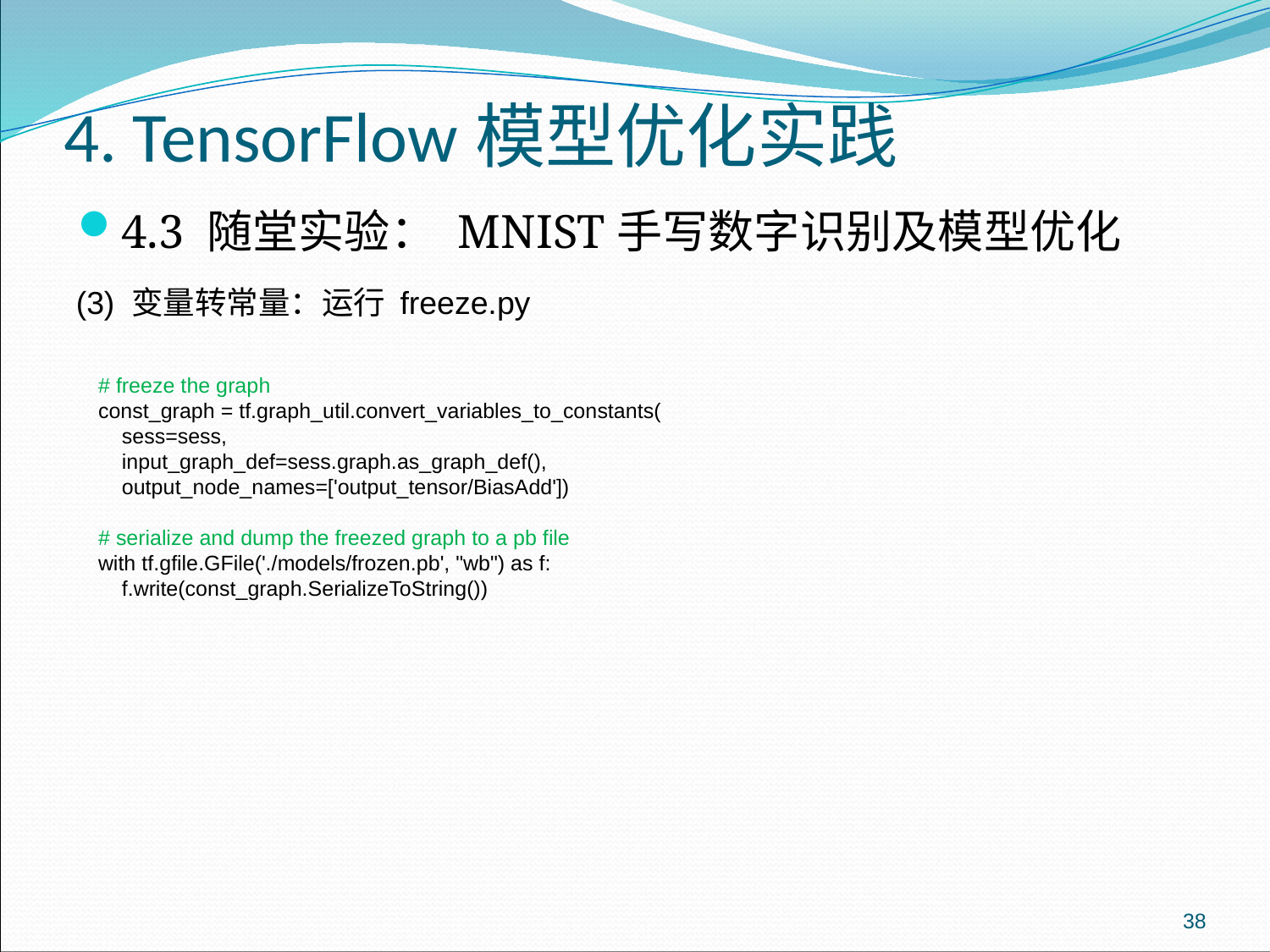

4. TensorFlow模型优化实践
4.3 随堂实验： MNIST手写数字识别及模型优化
(3) 变量转常量：运行 freeze.py
# freeze the graph const_graph = tf.graph_util.convert_variables_to_constants( sess=sess, input_graph_def=sess.graph.as_graph_def(), output_node_names=['output_tensor/BiasAdd']) # serialize and dump the freezed graph to a pb file with tf.gfile.GFile('./models/frozen.pb', "wb") as f: f.write(const_graph.SerializeToString())

38